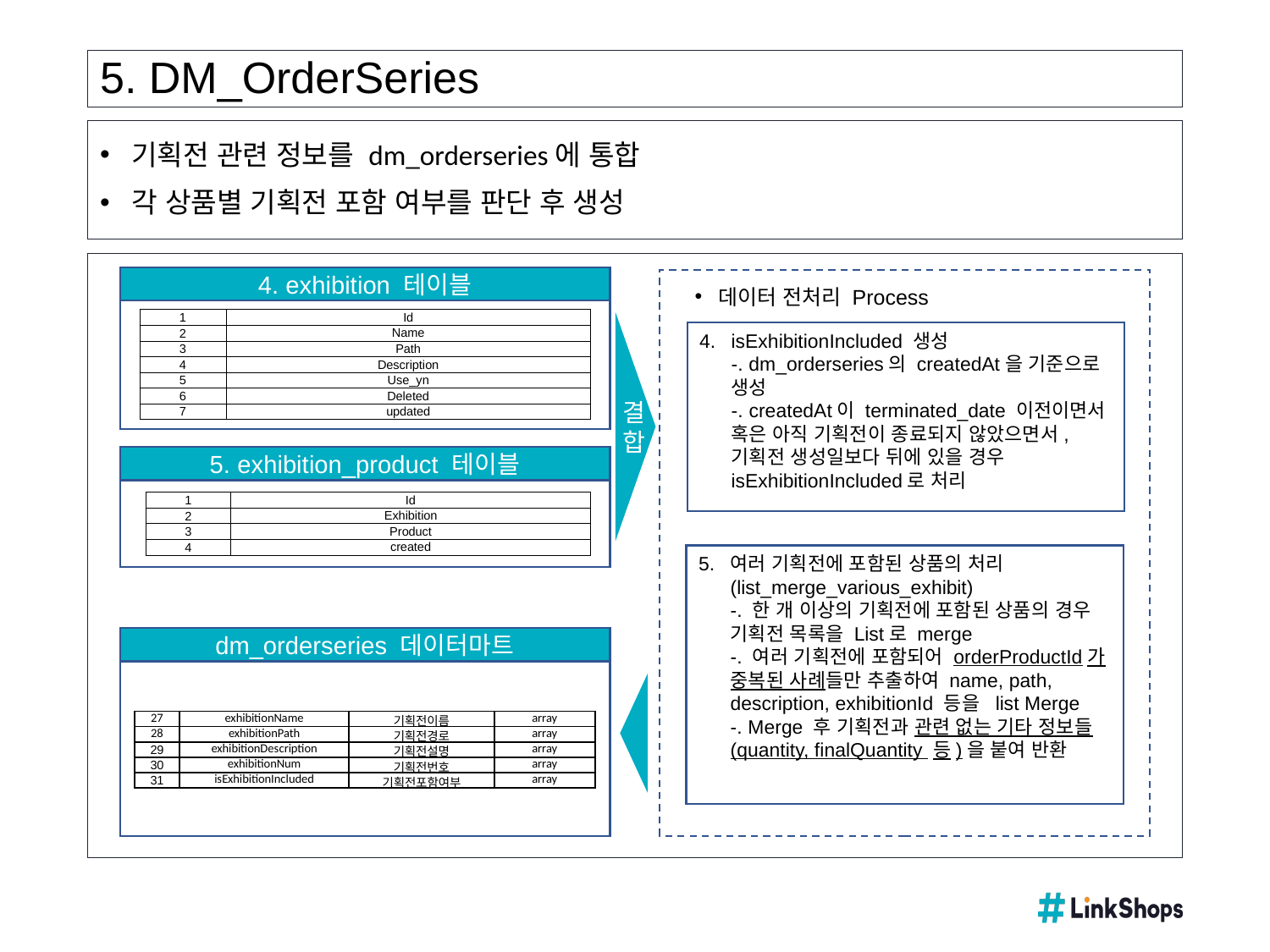

# 5. DM_OrderSeries
기획전 관련 정보를 dm_orderseries에 통합
각 상품별 기획전 포함 여부를 판단 후 생성
4. exhibition 테이블

데이터 전처리 Process

| 1 | Id |
| --- | --- |
| 2 | Name |
| 3 | Path |
| 4 | Description |
| 5 | Use\_yn |
| 6 | Deleted |
| 7 | updated |
isExhibitionIncluded 생성
-. dm_orderseries의 createdAt을 기준으로 생성
-. createdAt이 terminated_date 이전이면서 혹은 아직 기획전이 종료되지 않았으면서, 기획전 생성일보다 뒤에 있을 경우 isExhibitionIncluded로 처리
결합
5. exhibition_product 테이블

| 1 | Id |
| --- | --- |
| 2 | Exhibition |
| 3 | Product |
| 4 | created |
여러 기획전에 포함된 상품의 처리
(list_merge_various_exhibit)
-. 한 개 이상의 기획전에 포함된 상품의 경우 기획전 목록을 List로 merge
-. 여러 기획전에 포함되어 orderProductId가 중복된 사례들만 추출하여 name, path, description, exhibitionId 등을  list Merge
-. Merge 후 기획전과 관련 없는 기타 정보들(quantity, finalQuantity 등)을 붙여 반환
dm_orderseries 데이터마트

| 27 | exhibitionName | 기획전이름 | array |
| --- | --- | --- | --- |
| 28 | exhibitionPath | 기획전경로 | array |
| 29 | exhibitionDescription | 기획전설명 | array |
| 30 | exhibitionNum | 기획전번호 | array |
| 31 | isExhibitionIncluded | 기획전포함여부 | array |